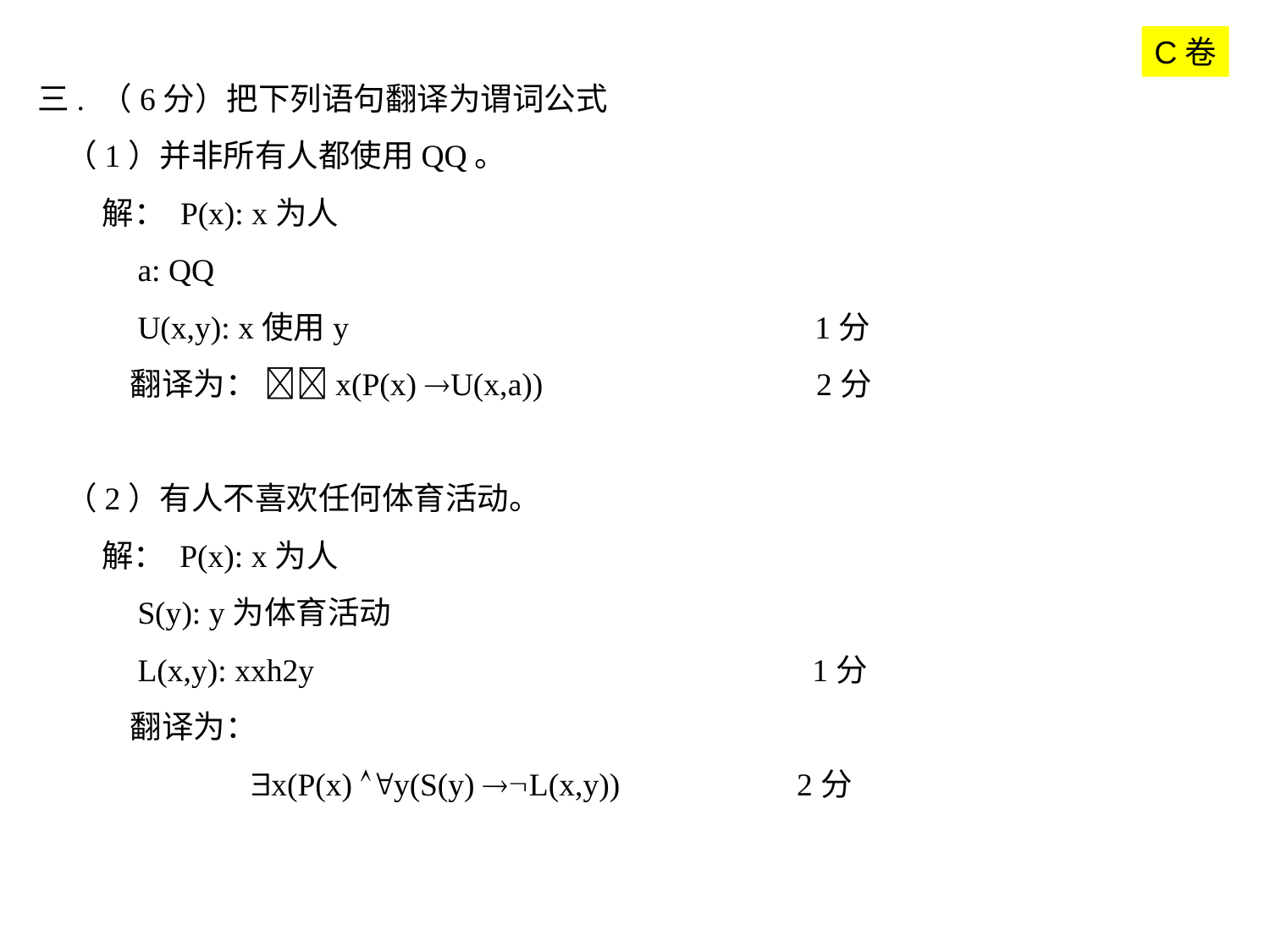

C卷
三. （6分）把下列语句翻译为谓词公式
（1）并非所有人都使用QQ。
解： P(x): x为人
         a: QQ
         U(x,y): x使用y                                                          1分
        翻译为： ¬∀x(P(x) →U(x,a))                                  2分

（2）有人不喜欢任何体育活动。
    解： P(x): x为人
         S(y): y为体育活动
         L(x,y): xxh2y                                                              1分
        翻译为：
∃x(P(x) ∧∀y(S(y) →¬L(x,y))                      2分